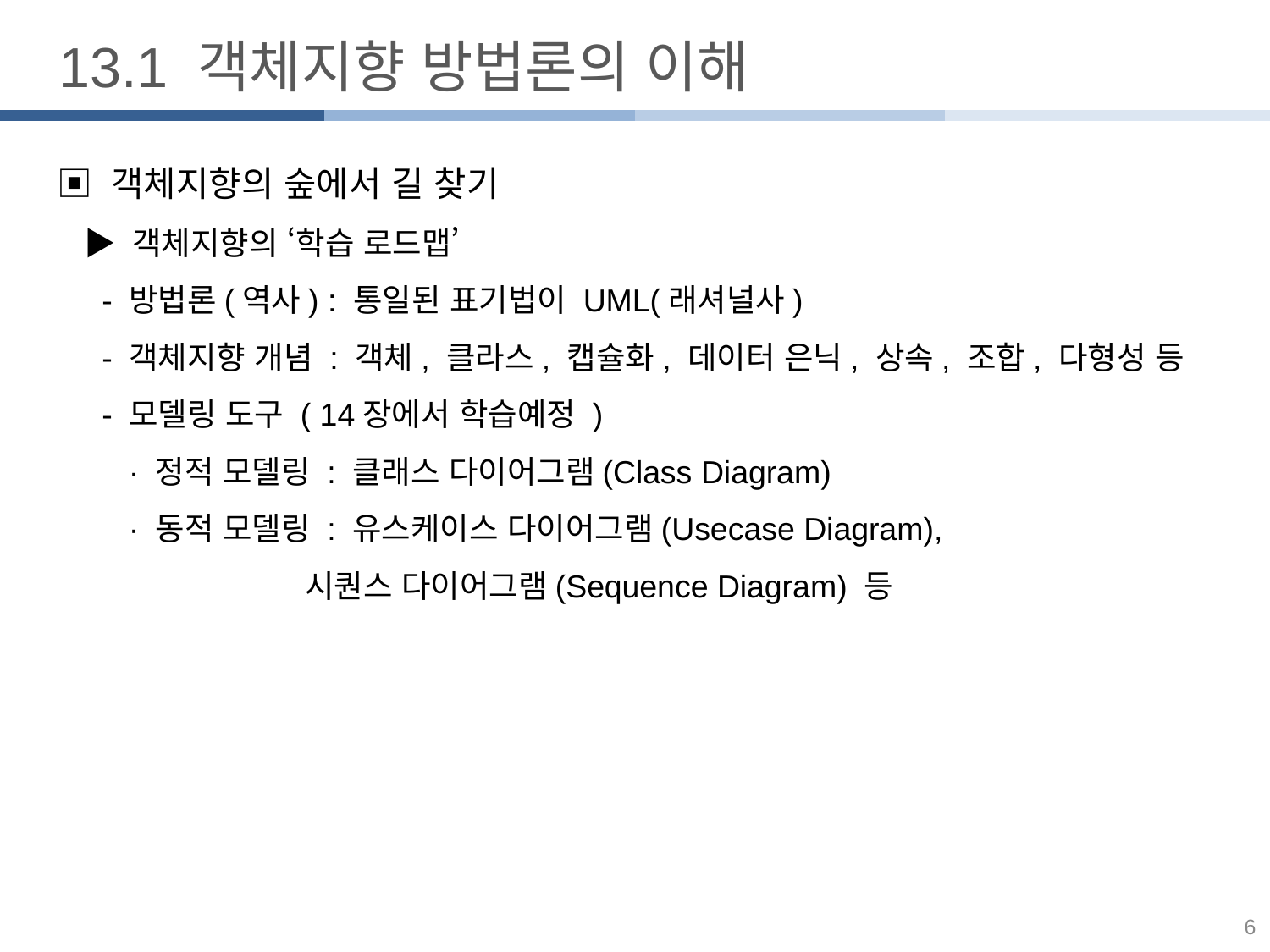

13.1 객체지향 방법론의 이해
▣ 객체지향의 숲에서 길 찾기
   ▶ 객체지향의 ‘학습 로드맵’
     - 방법론(역사) : 통일된 표기법이 UML(래셔널사)
     - 객체지향 개념 : 객체, 클라스, 캡슐화, 데이터 은닉, 상속, 조합, 다형성 등
     - 모델링 도구 ( 14장에서 학습예정 )
        · 정적 모델링 : 클래스 다이어그램(Class Diagram)
        · 동적 모델링 : 유스케이스 다이어그램(Usecase Diagram),
                           시퀀스 다이어그램(Sequence Diagram) 등

6